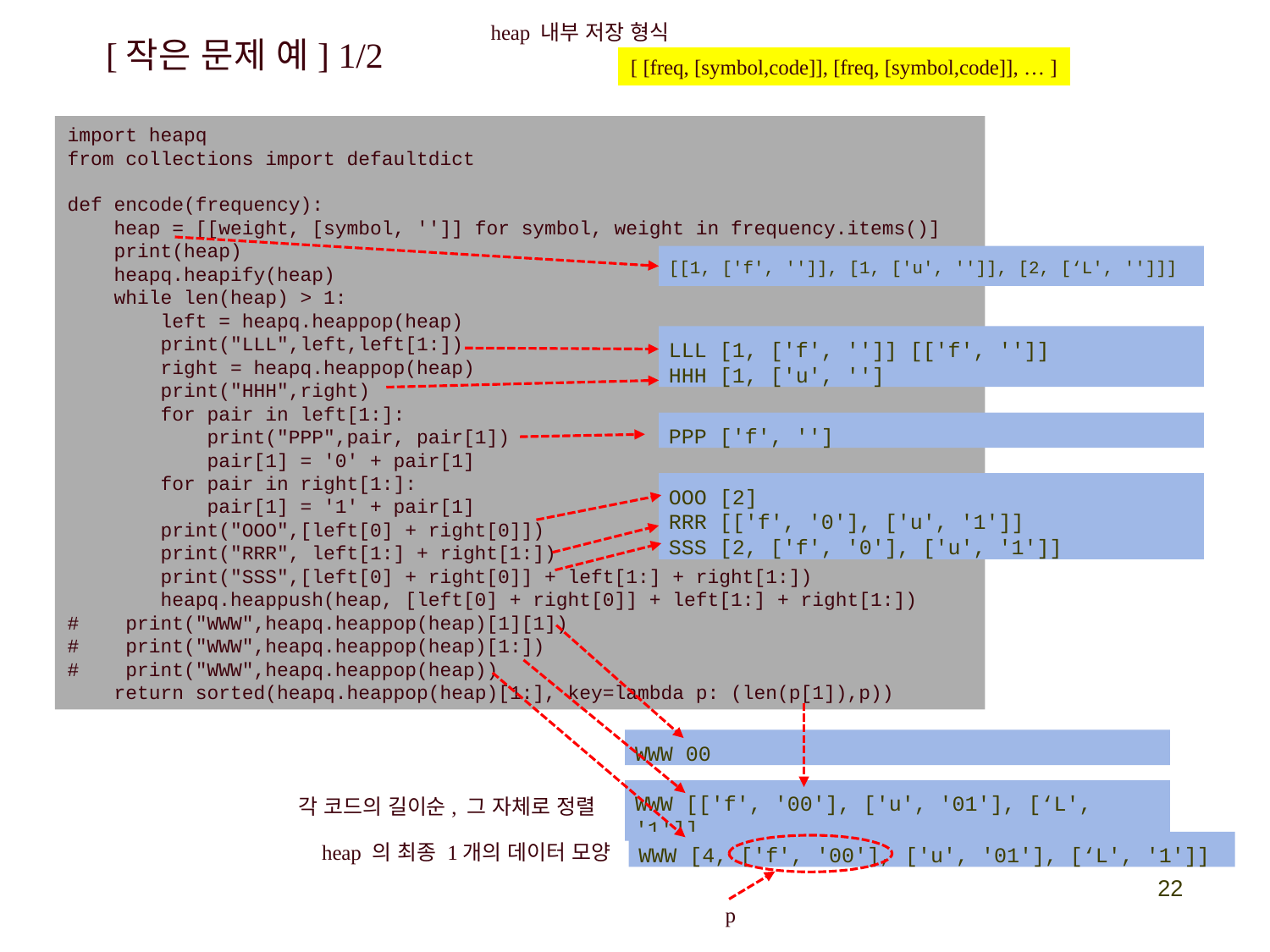

heap 내부 저장 형식
[작은 문제 예] 1/2
[ [freq, [symbol,code]], [freq, [symbol,code]], … ]
import heapq
from collections import defaultdict

def encode(frequency):
    heap = [[weight, [symbol, '']] for symbol, weight in frequency.items()]
    print(heap)
    heapq.heapify(heap)
    while len(heap) > 1:
        left = heapq.heappop(heap)
        print("LLL",left,left[1:])
        right = heapq.heappop(heap)
        print("HHH",right)
        for pair in left[1:]:
            print("PPP",pair, pair[1])
            pair[1] = '0' + pair[1]
        for pair in right[1:]:
            pair[1] = '1' + pair[1]
        print("OOO",[left[0] + right[0]])
        print("RRR", left[1:] + right[1:])
        print("SSS",[left[0] + right[0]] + left[1:] + right[1:])
        heapq.heappush(heap, [left[0] + right[0]] + left[1:] + right[1:])
#    print("WWW",heapq.heappop(heap)[1][1])
#    print("WWW",heapq.heappop(heap)[1:])
#    print("WWW",heapq.heappop(heap))
    return sorted(heapq.heappop(heap)[1:], key=lambda p: (len(p[1]),p))
[[1, ['f', '']], [1, ['u', '']], [2, [‘L', '']]]
LLL [1, ['f', '']] [['f', '']]
HHH [1, ['u', '']
PPP ['f', '']
OOO [2]
RRR [['f', '0'], ['u', '1']]
SSS [2, ['f', '0'], ['u', '1']]
WWW 00
WWW [['f', '00'], ['u', '01'], [‘L', '1']]
각 코드의 길이순, 그 자체로 정렬
WWW [4, ['f', '00'], ['u', '01'], [‘L', '1']]
heap 의 최종 1개의 데이터 모양

22
p